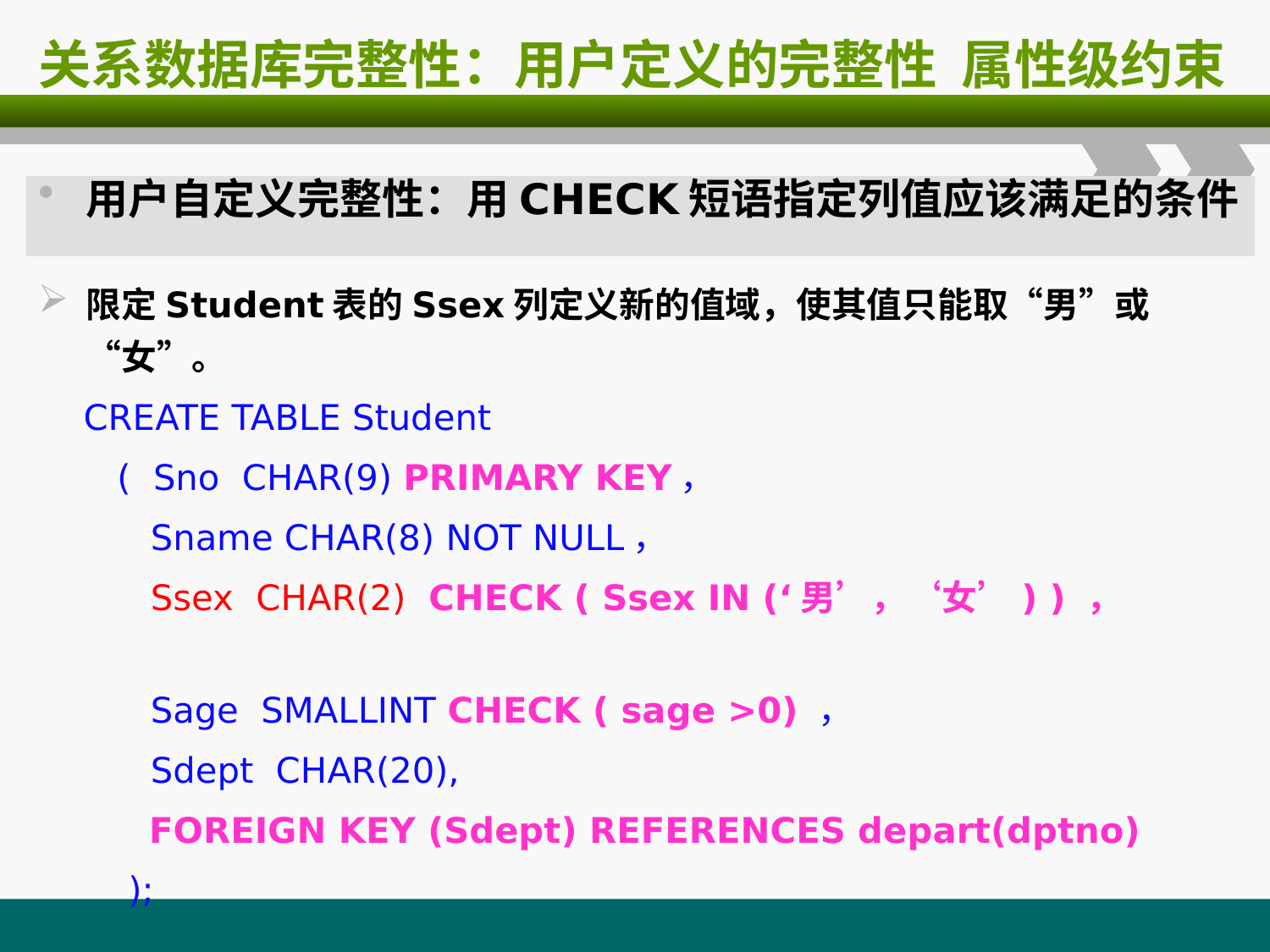

# 关系数据库完整性：用户定义的完整性  属性级约束
用户自定义完整性：用CHECK短语指定列值应该满足的条件

限定Student表的Ssex列定义新的值域，使其值只能取“男”或“女”。
    CREATE TABLE Student
       (  Sno  CHAR(9) PRIMARY KEY，
          Sname CHAR(8) NOT NULL，
          Ssex  CHAR(2)  CHECK ( Ssex IN (‘男’，‘女’) ) ，
          Sage  SMALLINT CHECK ( sage >0) ，
          Sdept  CHAR(20),
         FOREIGN KEY (Sdept) REFERENCES depart(dptno)
        );